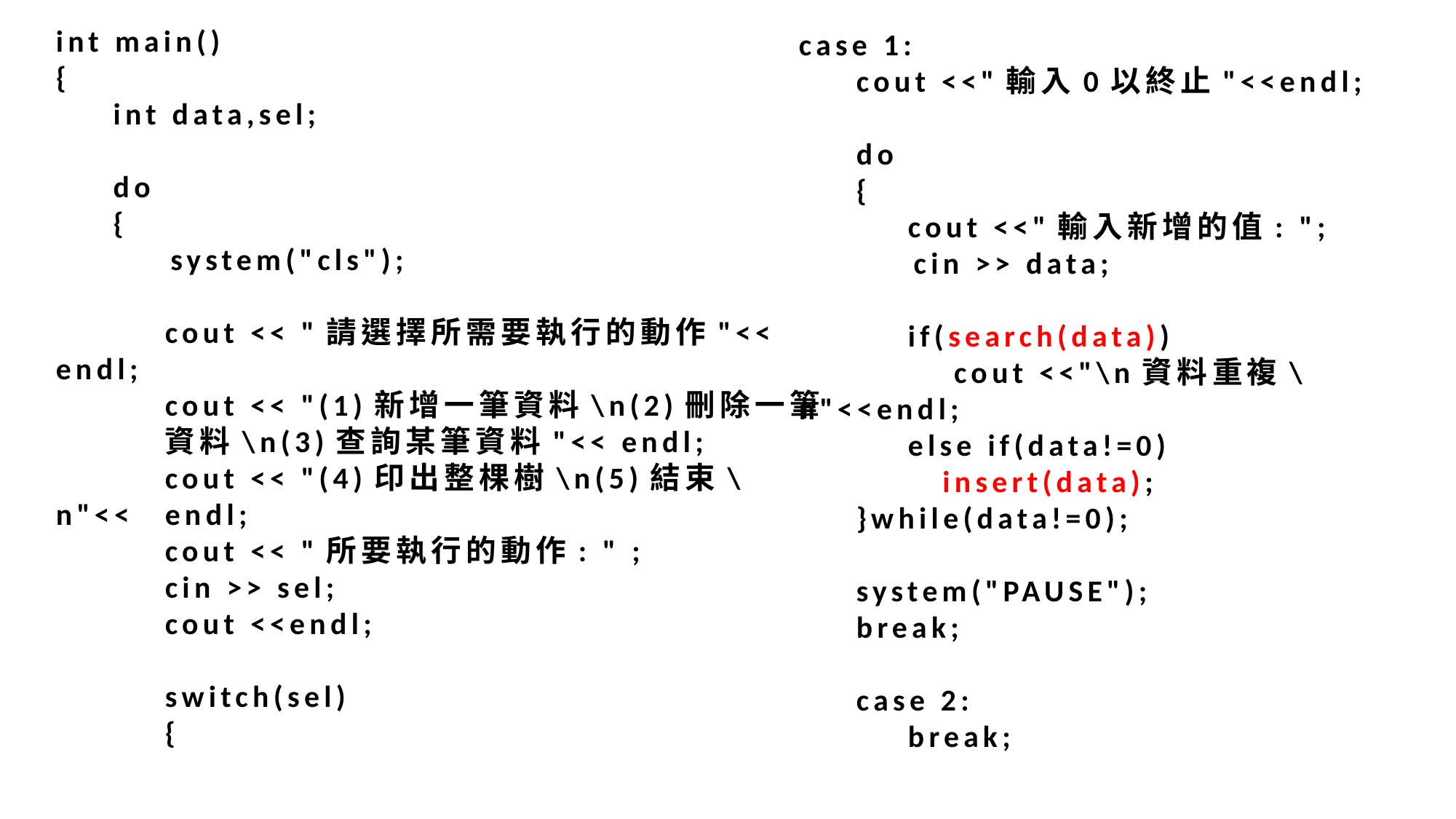

int main()
{
     int data,sel;

     do
     {
          system("cls");

 	cout << "請選擇所需要執行的動作"<< 	endl;
        	cout << "(1)新增一筆資料\n(2)刪除一筆	資料\n(3)查詢某筆資料"<< endl;
        	cout << "(4)印出整棵樹\n(5)結束\n"<< 	endl;
        	cout << "所要執行的動作: " ;
        	cin >> sel;
        	cout <<endl;

	switch(sel)
  	{
case 1:
     cout <<"輸入0以終止"<<endl;
     do
     {
	cout <<"輸入新增的值: ";
          cin >> data;

	if(search(data))
	    cout <<"\n資料重複\n"<<endl;
     	else if(data!=0)
	   insert(data);
     }while(data!=0);

     system("PAUSE");
     break;

     case 2:
	break;